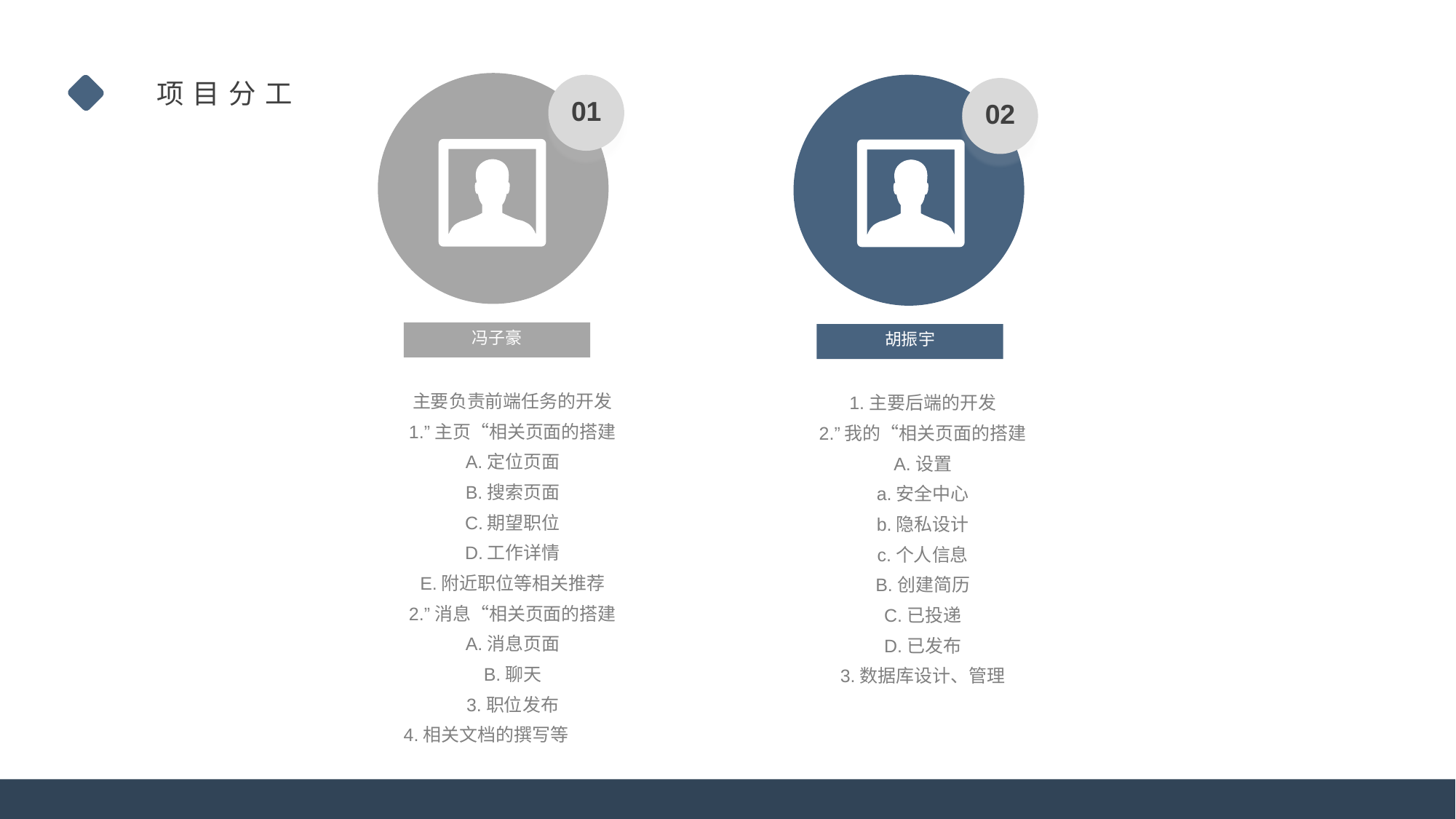

项目分工

01

冯子豪

02

胡振宇
主要负责前端任务的开发
1.”主页“相关页面的搭建
A.定位页面
B.搜索页面
C.期望职位
D.工作详情
E.附近职位等相关推荐
2.”消息“相关页面的搭建
A.消息页面
B.聊天
3.职位发布
4.相关文档的撰写等
1.主要后端的开发
2.”我的“相关页面的搭建
A.设置
a.安全中心
b.隐私设计
c.个人信息
B.创建简历
C.已投递
D.已发布
3.数据库设计、管理